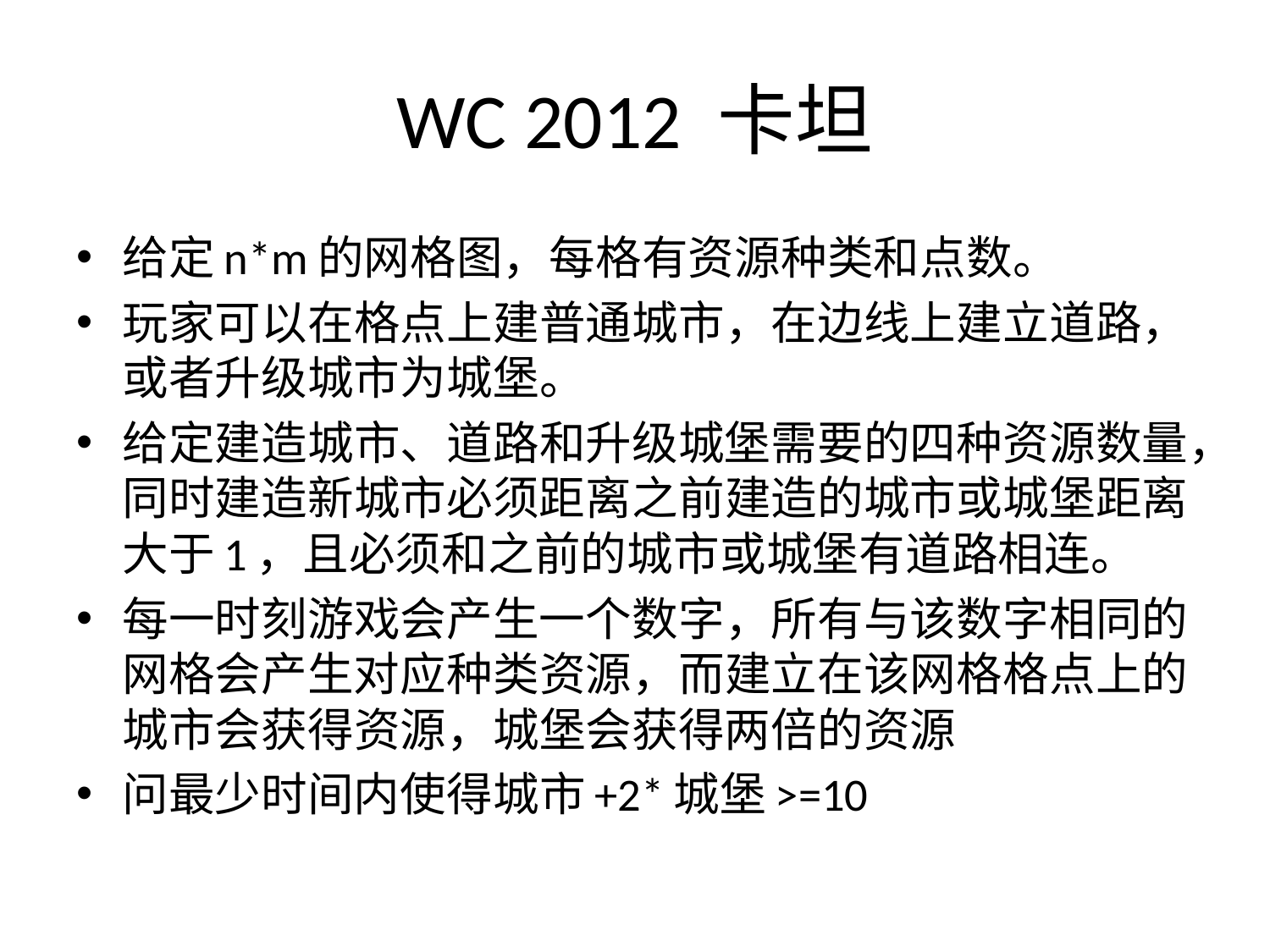

# WC 2012 卡坦
给定n*m的网格图，每格有资源种类和点数。
玩家可以在格点上建普通城市，在边线上建立道路，或者升级城市为城堡。
给定建造城市、道路和升级城堡需要的四种资源数量，同时建造新城市必须距离之前建造的城市或城堡距离大于1，且必须和之前的城市或城堡有道路相连。
每一时刻游戏会产生一个数字，所有与该数字相同的网格会产生对应种类资源，而建立在该网格格点上的城市会获得资源，城堡会获得两倍的资源
问最少时间内使得城市+2*城堡>=10